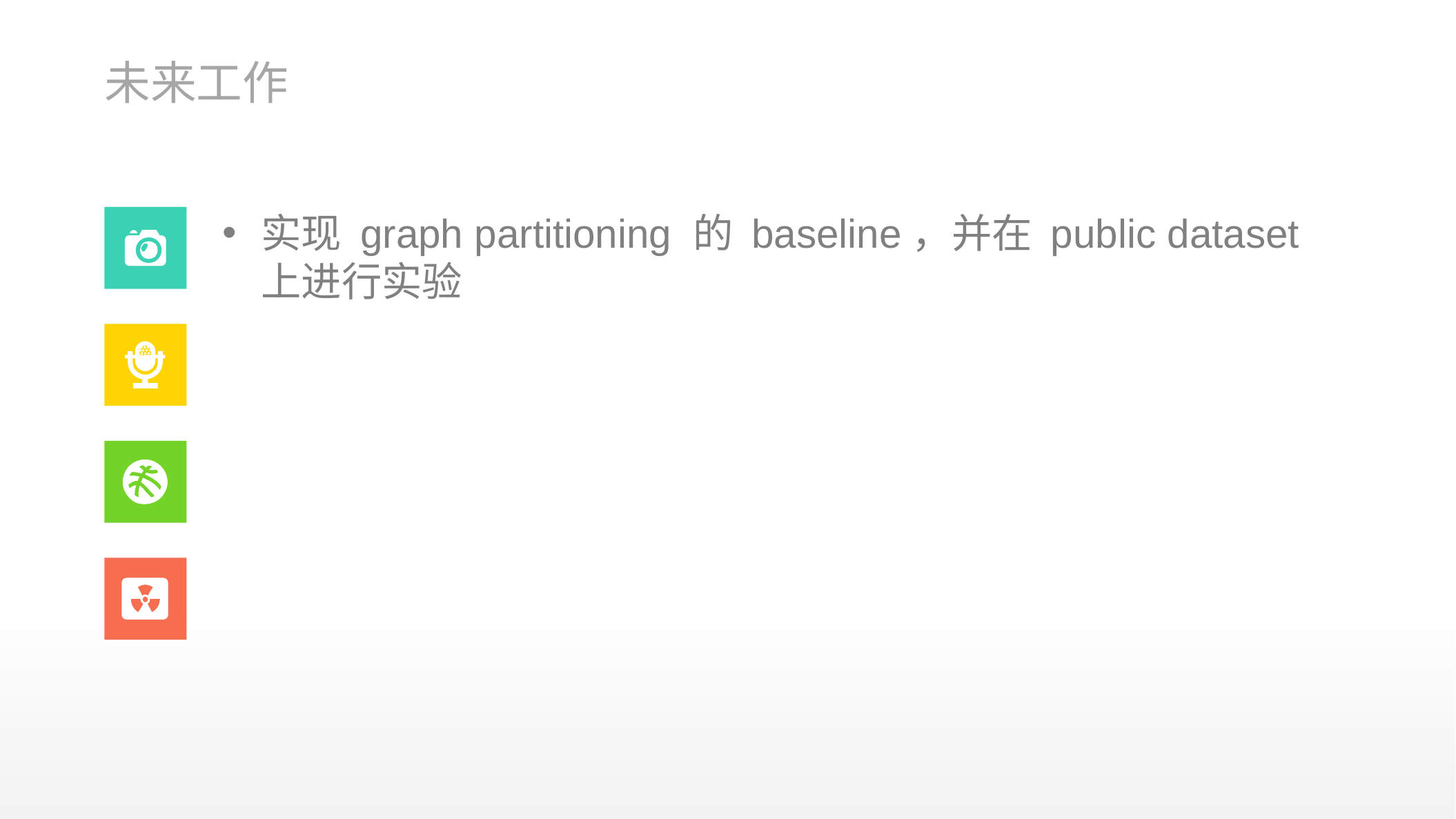

未来工作

实现 graph partitioning 的 baseline，并在 public dataset 上进行实验